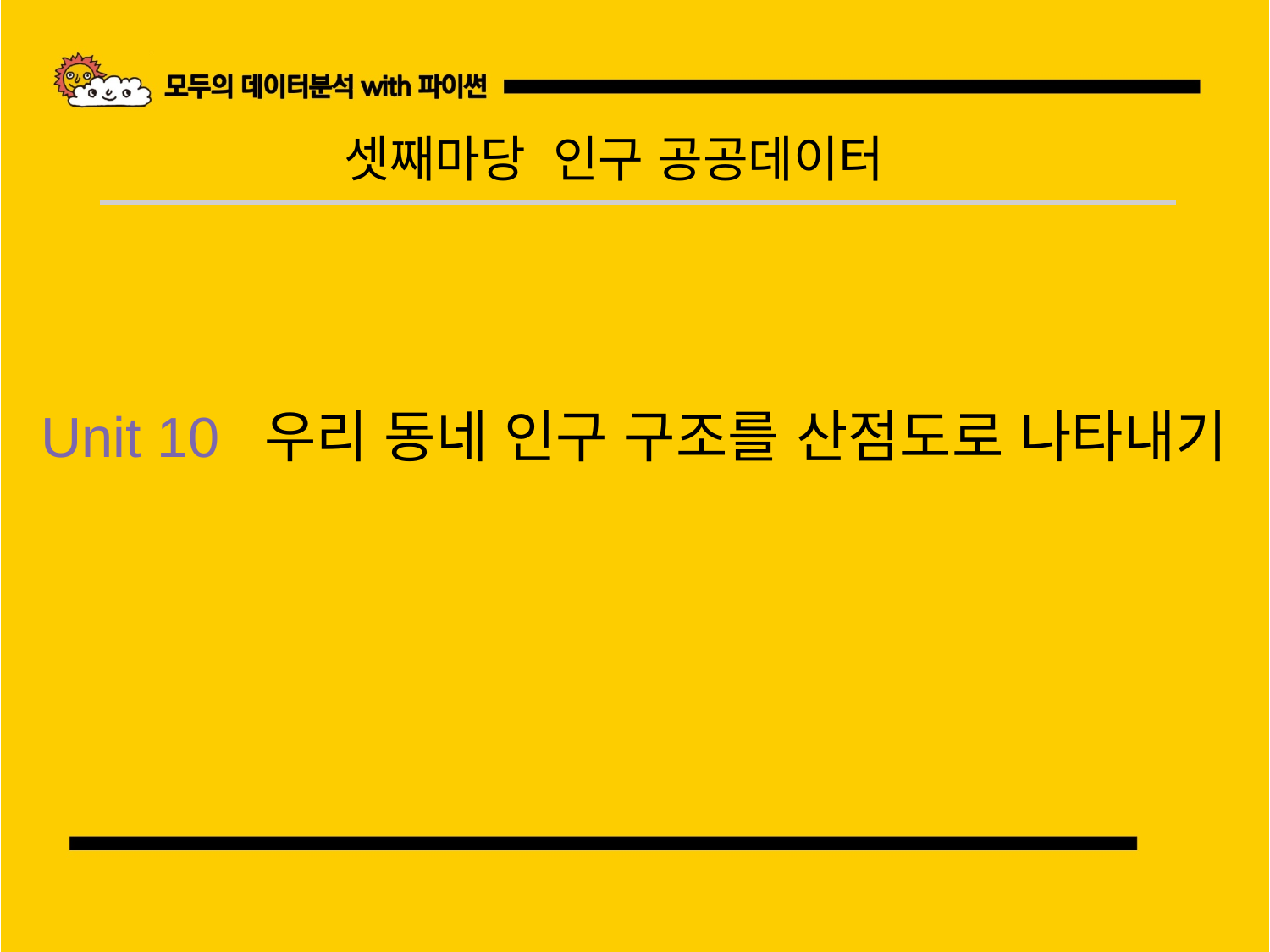

셋째마당  인구 공공데이터
Unit 10  우리 동네 인구 구조를 산점도로 나타내기